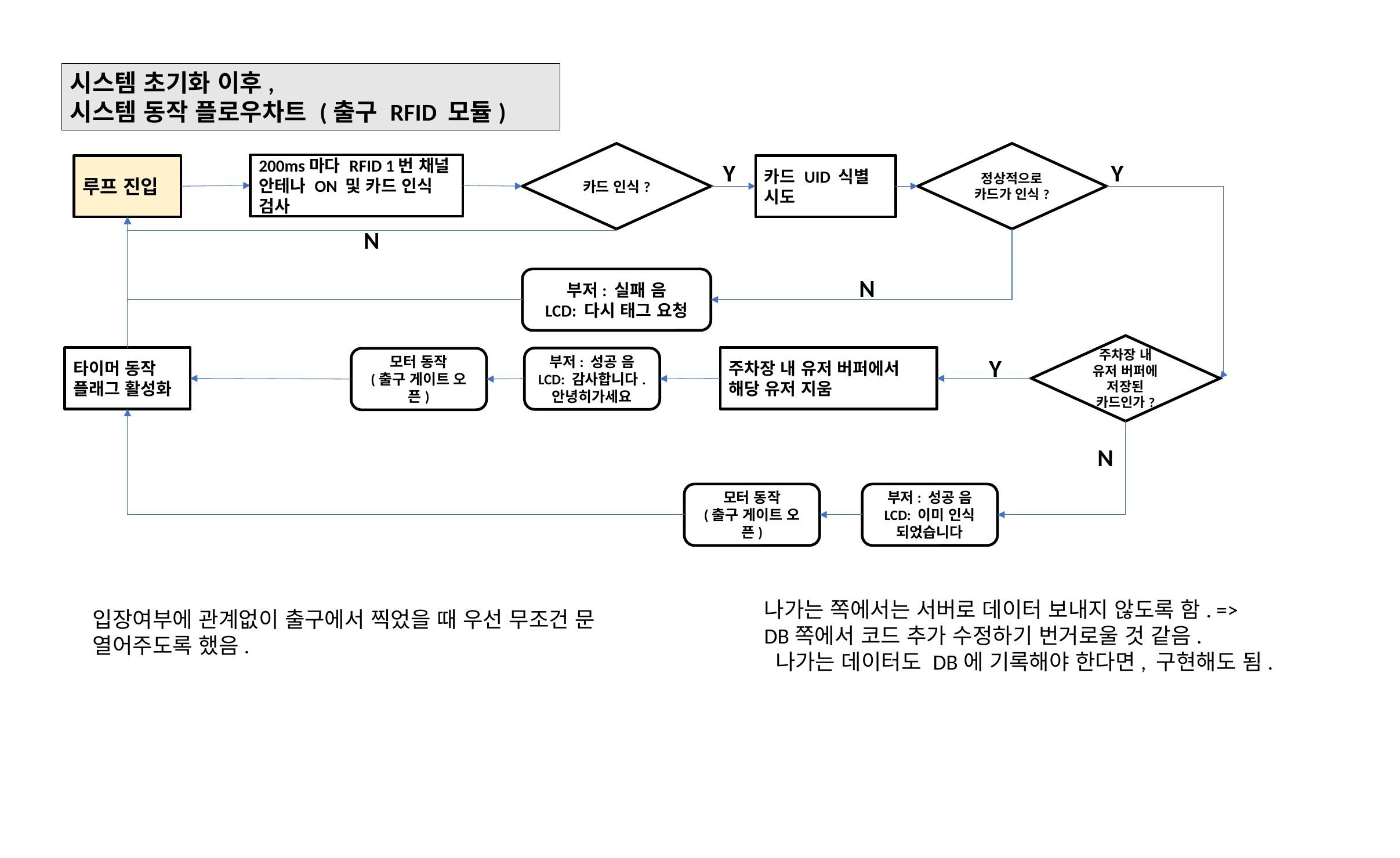

시스템 초기화 이후,
시스템 동작 플로우차트 (출구 RFID 모듈)
카드 인식?
정상적으로 카드가 인식?
Y
Y
200ms마다 RFID 1번 채널 안테나 ON 및 카드 인식 검사
루프 진입
카드 UID 식별 시도
N
N
부저: 실패 음
LCD: 다시 태그 요청
주차장 내 유저 버퍼에 저장된 카드인가?
타이머 동작 플래그 활성화
주차장 내 유저 버퍼에서 해당 유저 지움
부저: 성공 음
LCD: 감사합니다. 안녕히가세요
Y
모터 동작
(출구 게이트 오픈)
N
모터 동작
(출구 게이트 오픈)
부저: 성공 음
LCD: 이미 인식 되었습니다
나가는 쪽에서는 서버로 데이터 보내지 않도록 함. =>
DB쪽에서 코드 추가 수정하기 번거로울 것 같음.
 나가는 데이터도 DB에 기록해야 한다면, 구현해도 됨.
입장여부에 관계없이 출구에서 찍었을 때 우선 무조건 문 열어주도록 했음.